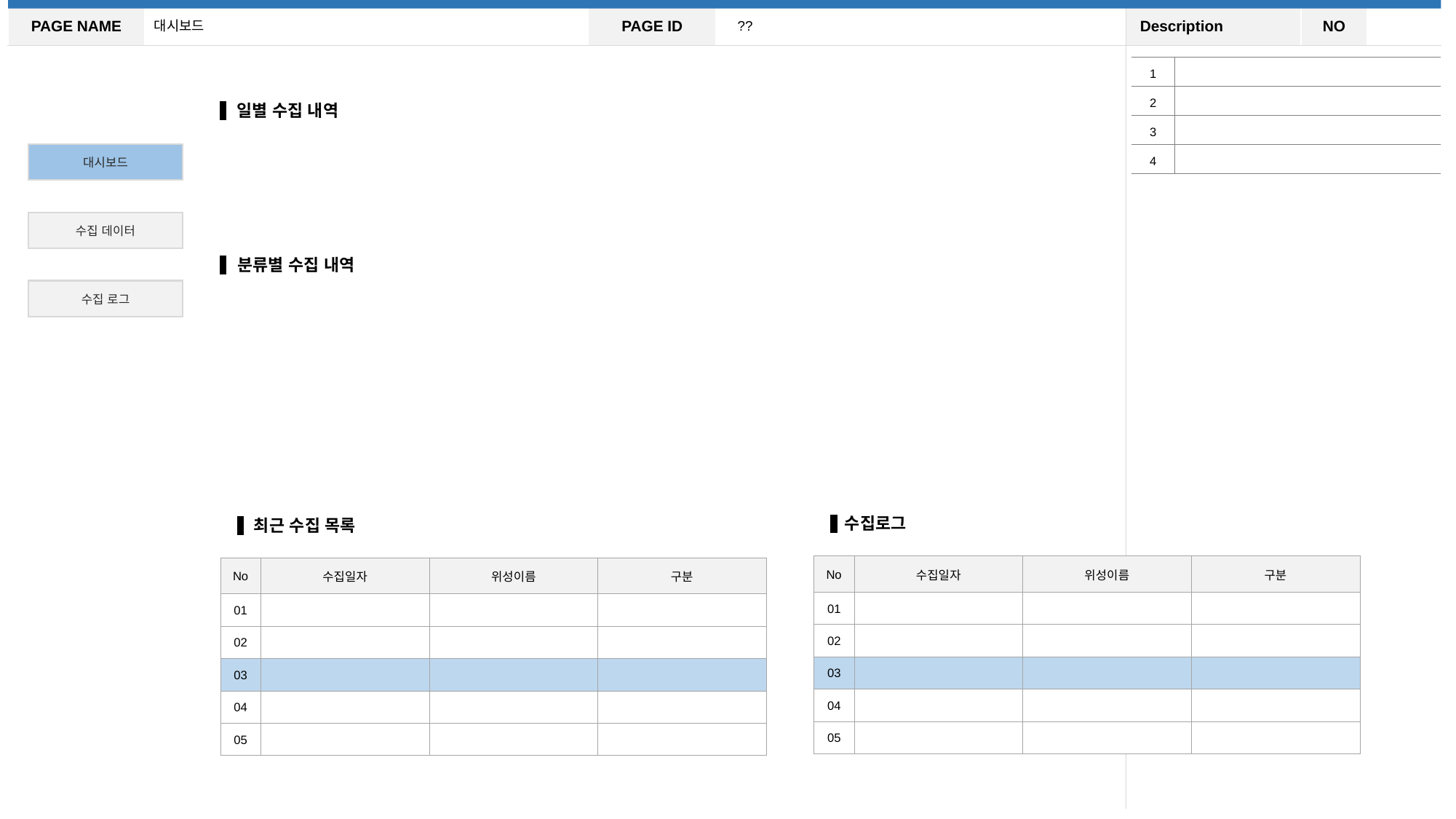

대시보드
??

| 1 |  |
| --- | --- |
| 2 |  |
| 3 |  |
| 4 |  |
일별 수집 내역

대시보드
수집 데이터
분류별 수집 내역

수집 로그
수집로그

최근 수집 목록

| No | 수집일자 | 위성이름 | 구분 |
| --- | --- | --- | --- |
| 01 |  |  |  |
| 02 |  |  |  |
| 03 |  |  |  |
| 04 |  |  |  |
| 05 |  |  |  |
| No | 수집일자 | 위성이름 | 구분 |
| --- | --- | --- | --- |
| 01 |  |  |  |
| 02 |  |  |  |
| 03 |  |  |  |
| 04 |  |  |  |
| 05 |  |  |  |